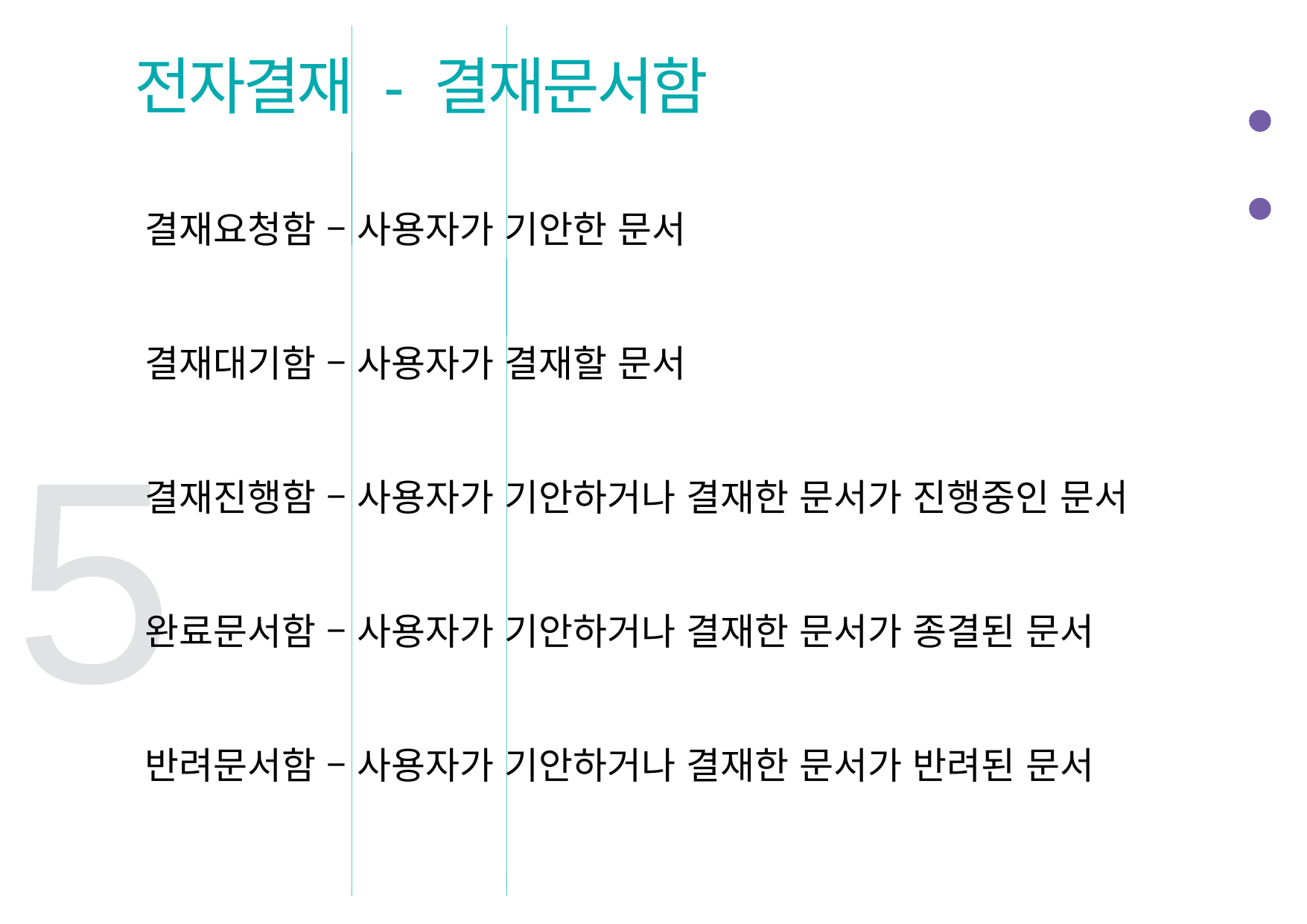

전자결재 - 결재문서함
결재요청함 – 사용자가 기안한 문서

결재대기함 – 사용자가 결재할 문서

결재진행함 – 사용자가 기안하거나 결재한 문서가 진행중인 문서

완료문서함 – 사용자가 기안하거나 결재한 문서가 종결된 문서

반려문서함 – 사용자가 기안하거나 결재한 문서가 반려된 문서
5